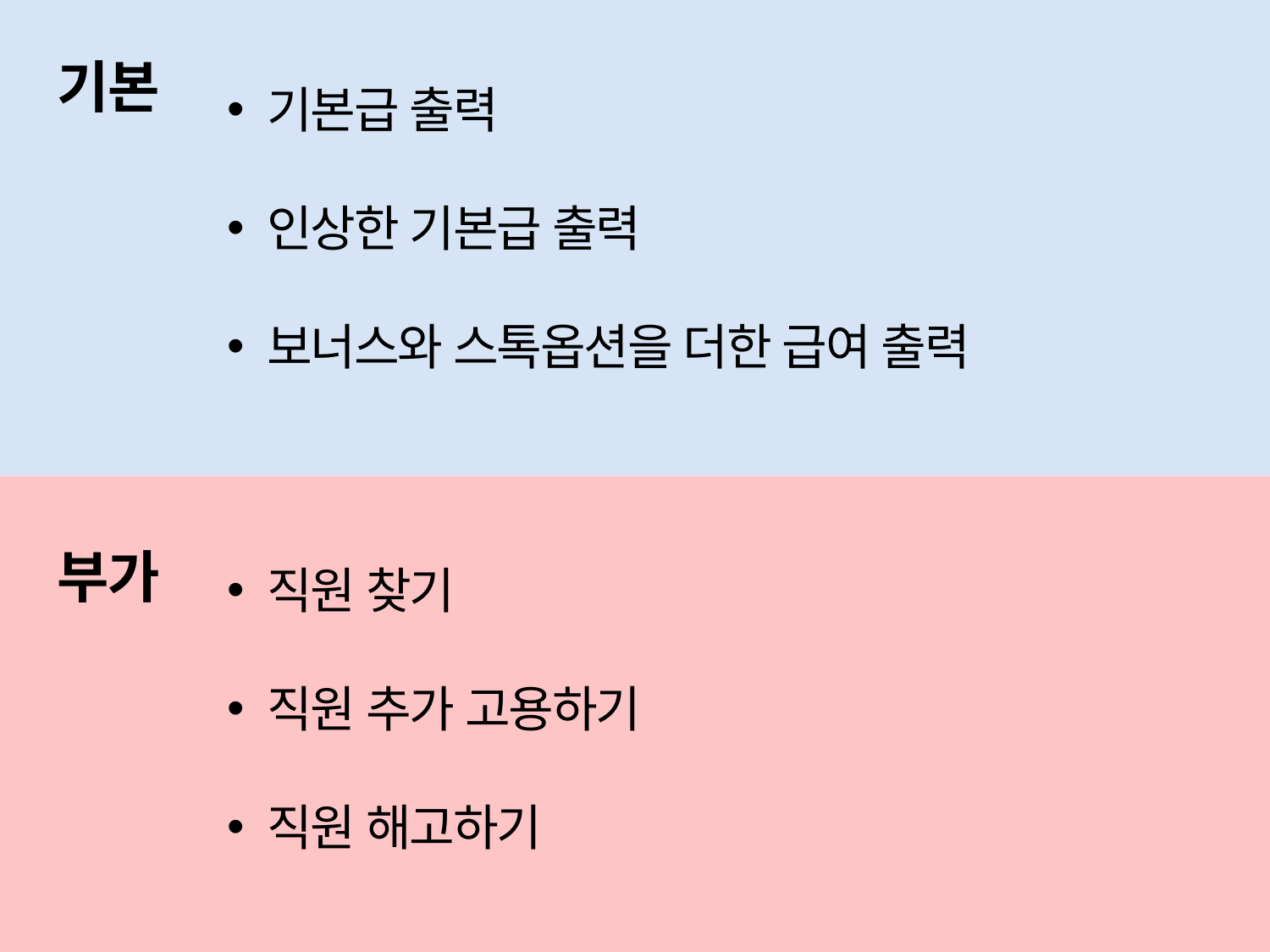

기본급 출력
인상한 기본급 출력
보너스와 스톡옵션을 더한 급여 출력
기본
직원 찾기
직원 추가 고용하기
직원 해고하기
부가